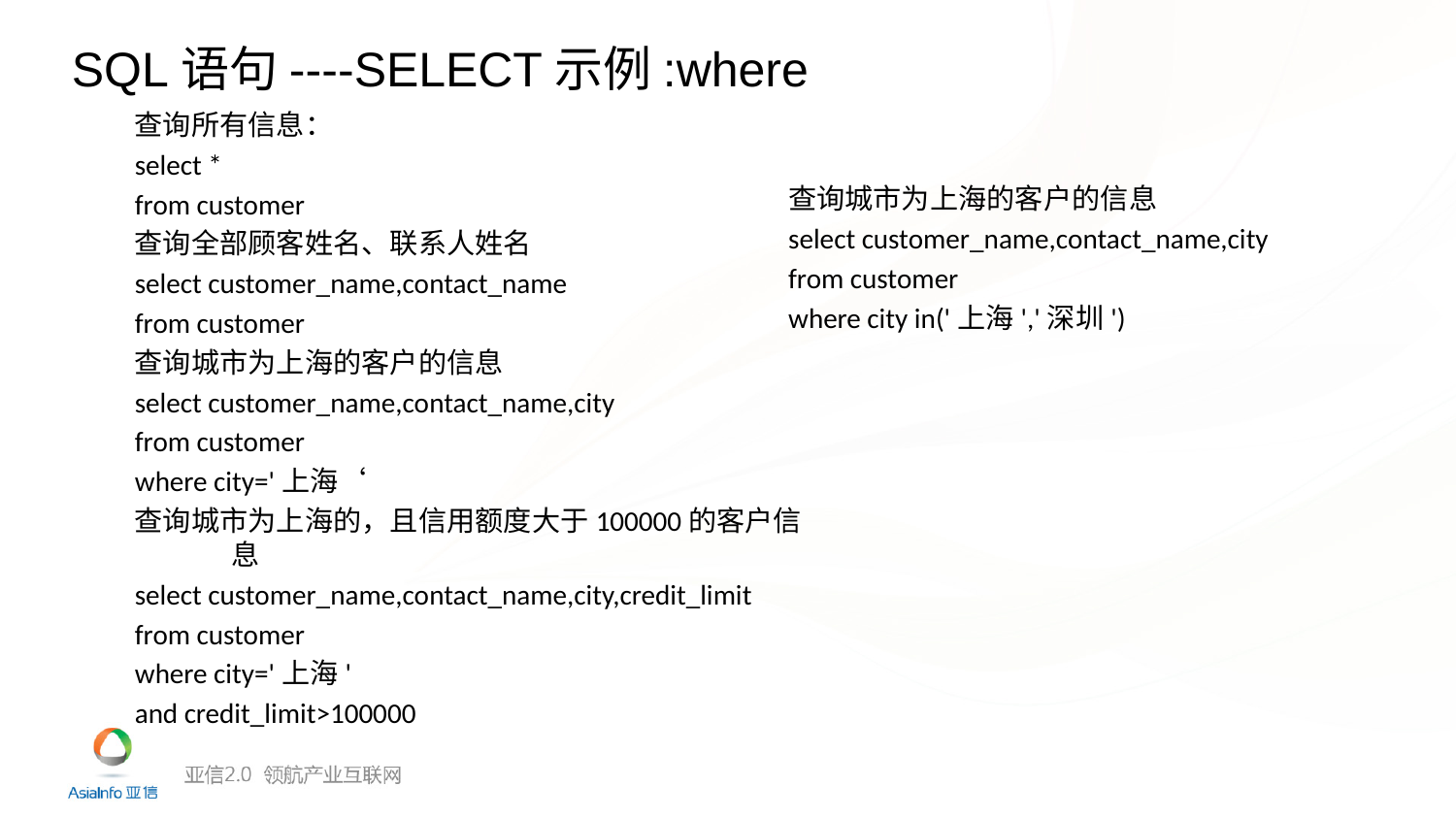

SQL语句----SELECT示例:where

查询所有信息：
select *
from customer
查询全部顾客姓名、联系人姓名
select customer_name,contact_name
from customer
查询城市为上海的客户的信息
select customer_name,contact_name,city
from customer
where city='上海‘
查询城市为上海的，且信用额度大于100000的客户信息
select customer_name,contact_name,city,credit_limit
from customer
where city='上海'
and credit_limit>100000

查询城市为上海的客户的信息
select customer_name,contact_name,city
from customer
where city in('上海','深圳')